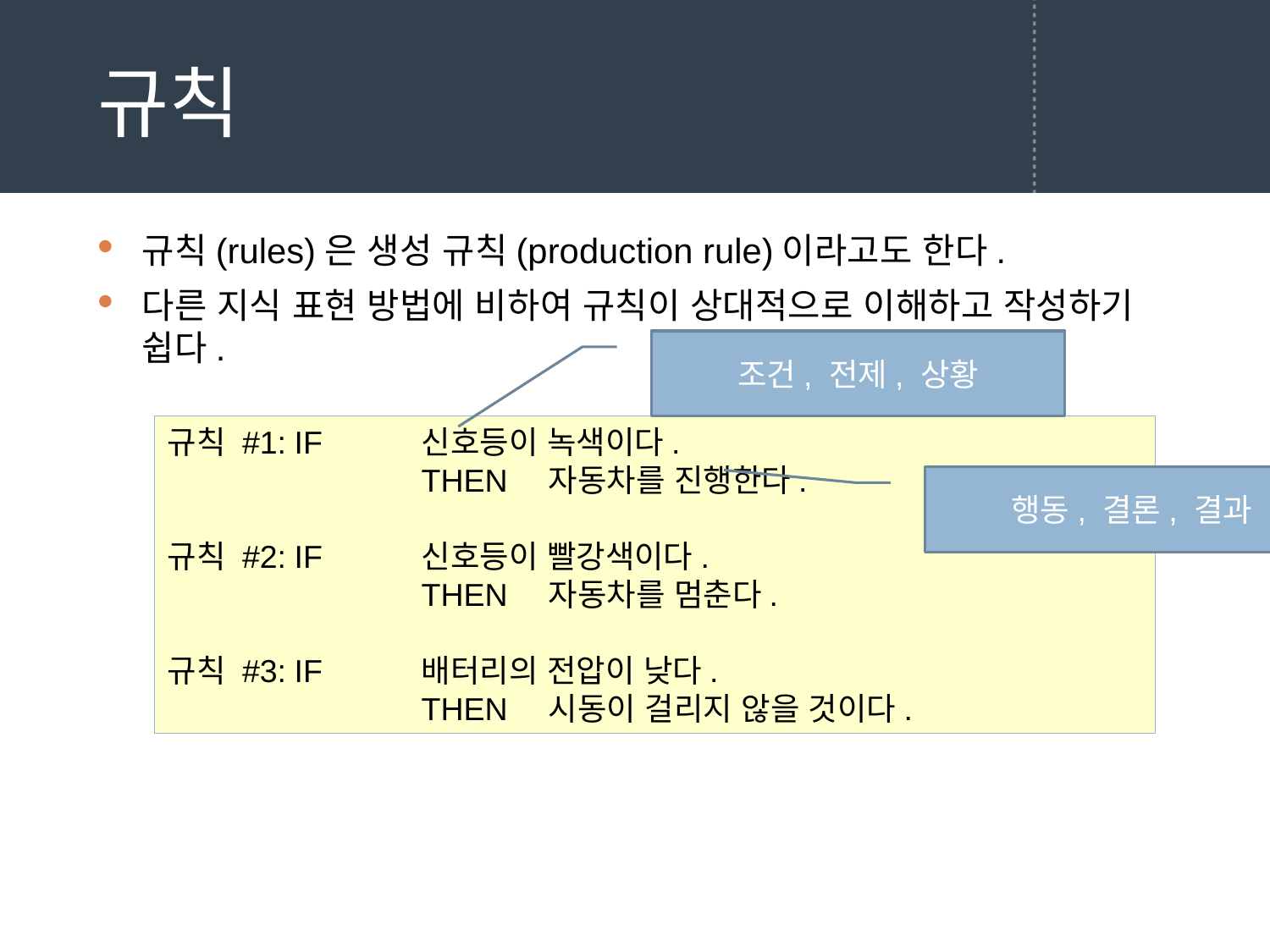

# 규칙
규칙(rules)은 생성 규칙(production rule)이라고도 한다.
다른 지식 표현 방법에 비하여 규칙이 상대적으로 이해하고 작성하기 쉽다.

조건, 전제, 상황
규칙 #1:	IF	신호등이 녹색이다.
		THEN 	자동차를 진행한다.

규칙 #2:	IF 	신호등이 빨강색이다.
		THEN 	자동차를 멈춘다.

규칙 #3:	IF 	배터리의 전압이 낮다.
		THEN 	시동이 걸리지 않을 것이다.
행동, 결론, 결과